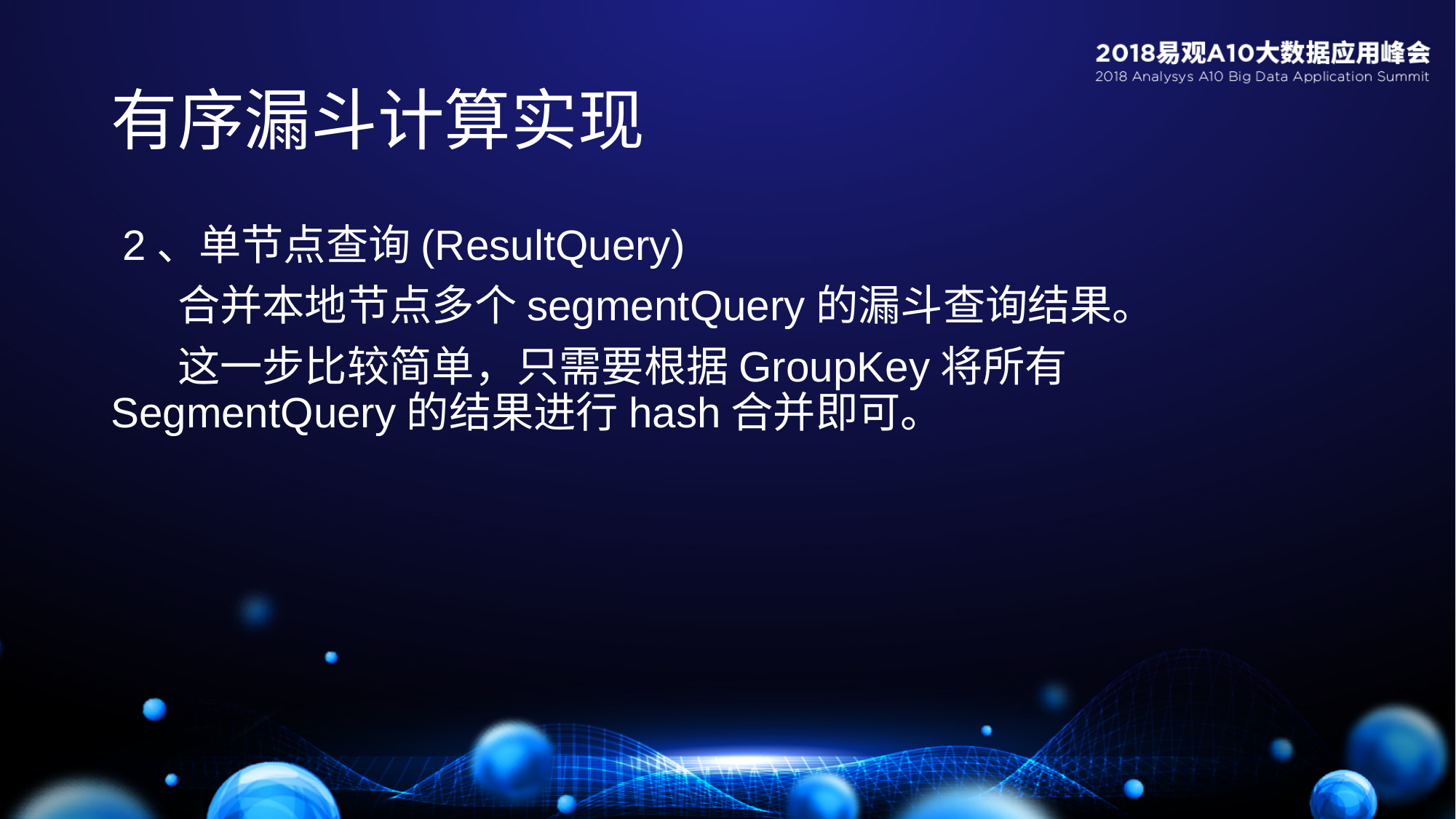

# 有序漏斗计算实现
 2、单节点查询(ResultQuery)
      合并本地节点多个segmentQuery的漏斗查询结果。
      这一步比较简单，只需要根据GroupKey将所有SegmentQuery的结果进行hash合并即可。